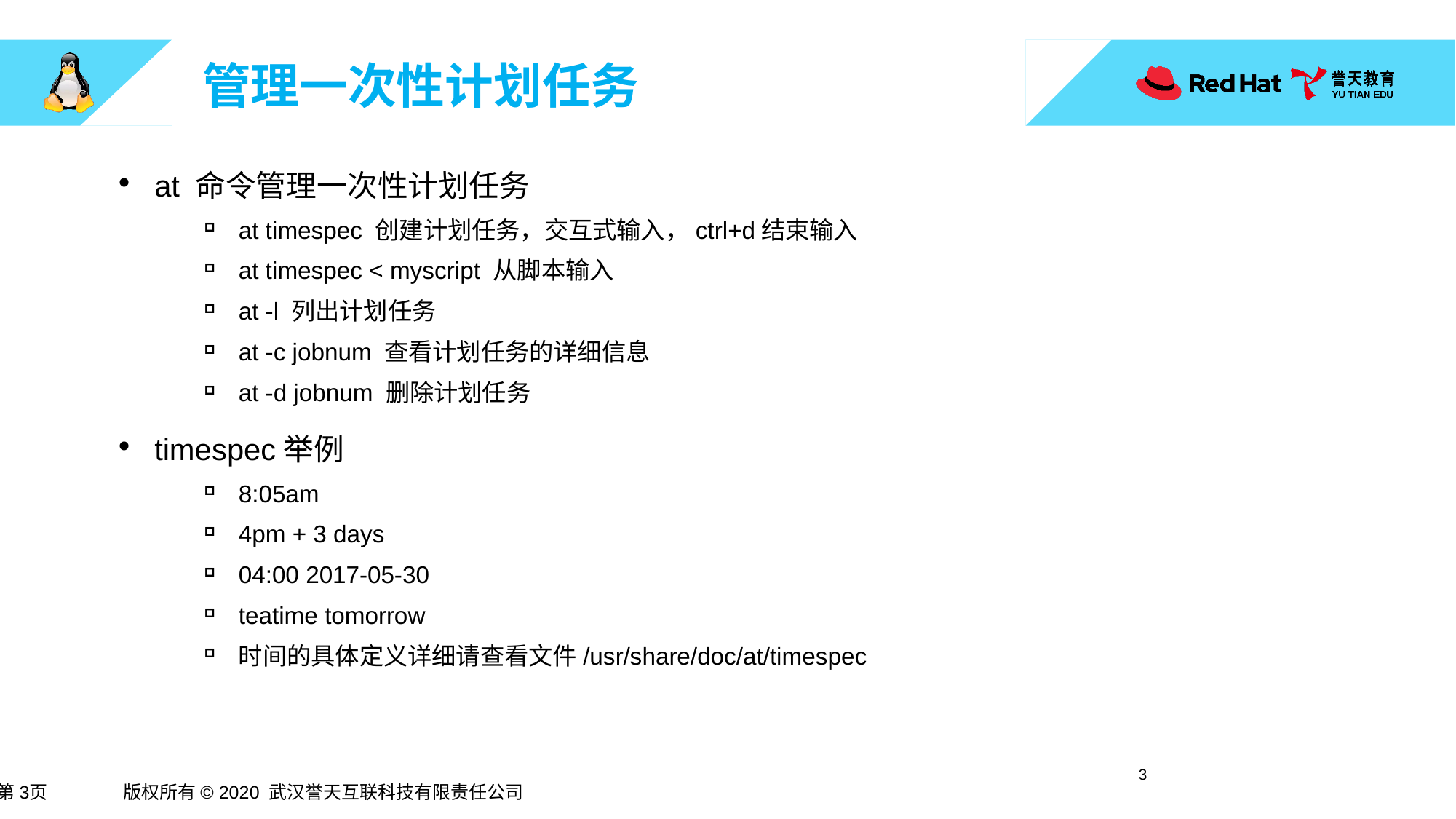

# 管理一次性计划任务
at 命令管理一次性计划任务
at timespec 创建计划任务，交互式输入，ctrl+d结束输入
at timespec < myscript 从脚本输入
at -l 列出计划任务
at -c jobnum 查看计划任务的详细信息
at -d jobnum 删除计划任务
timespec举例
8:05am
4pm + 3 days
04:00 2017-05-30
teatime tomorrow
时间的具体定义详细请查看文件/usr/share/doc/at/timespec

3